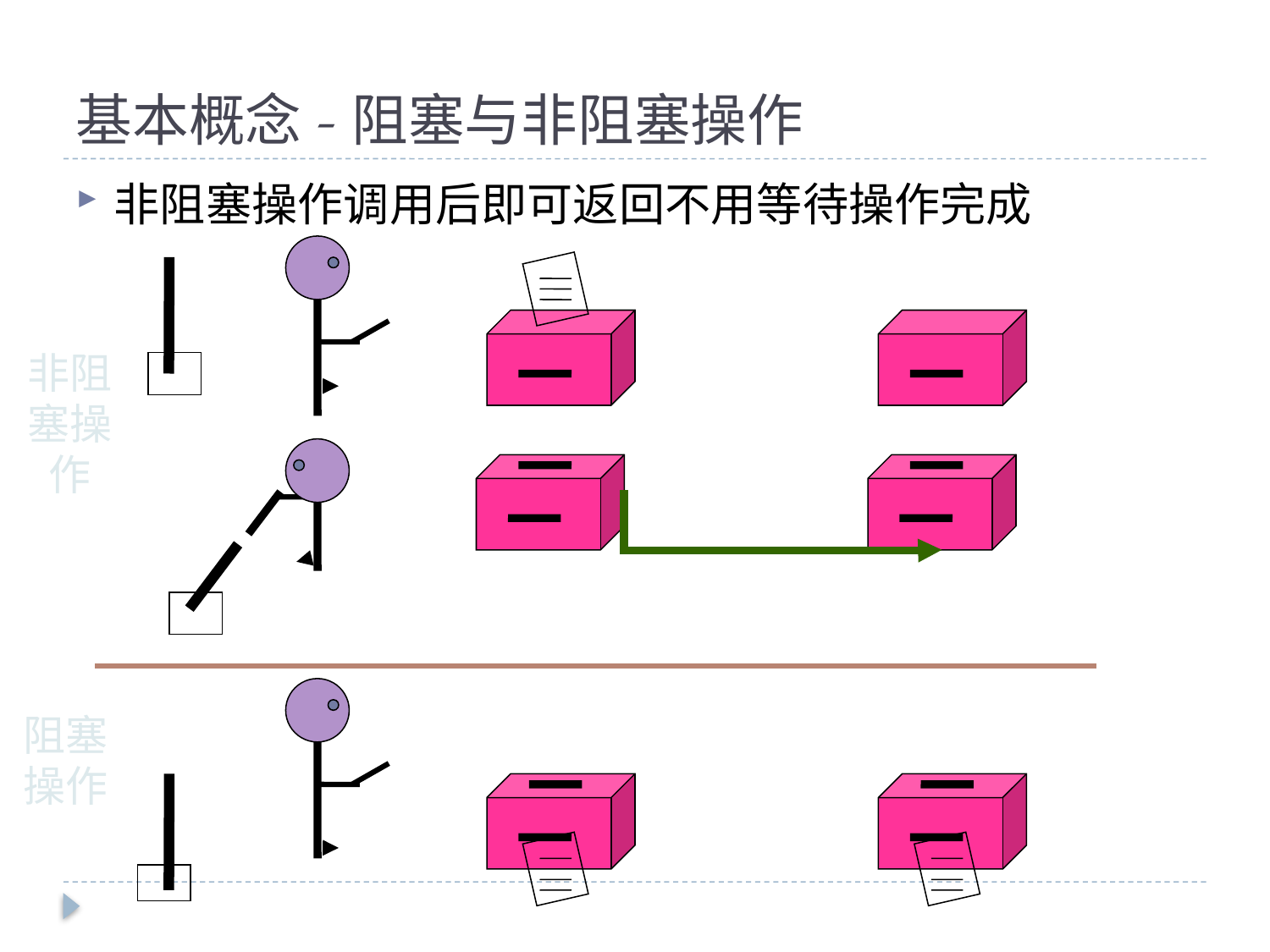

# 基本概念-阻塞与非阻塞操作
非阻塞操作调用后即可返回不用等待操作完成

非阻塞操作

阻塞操作